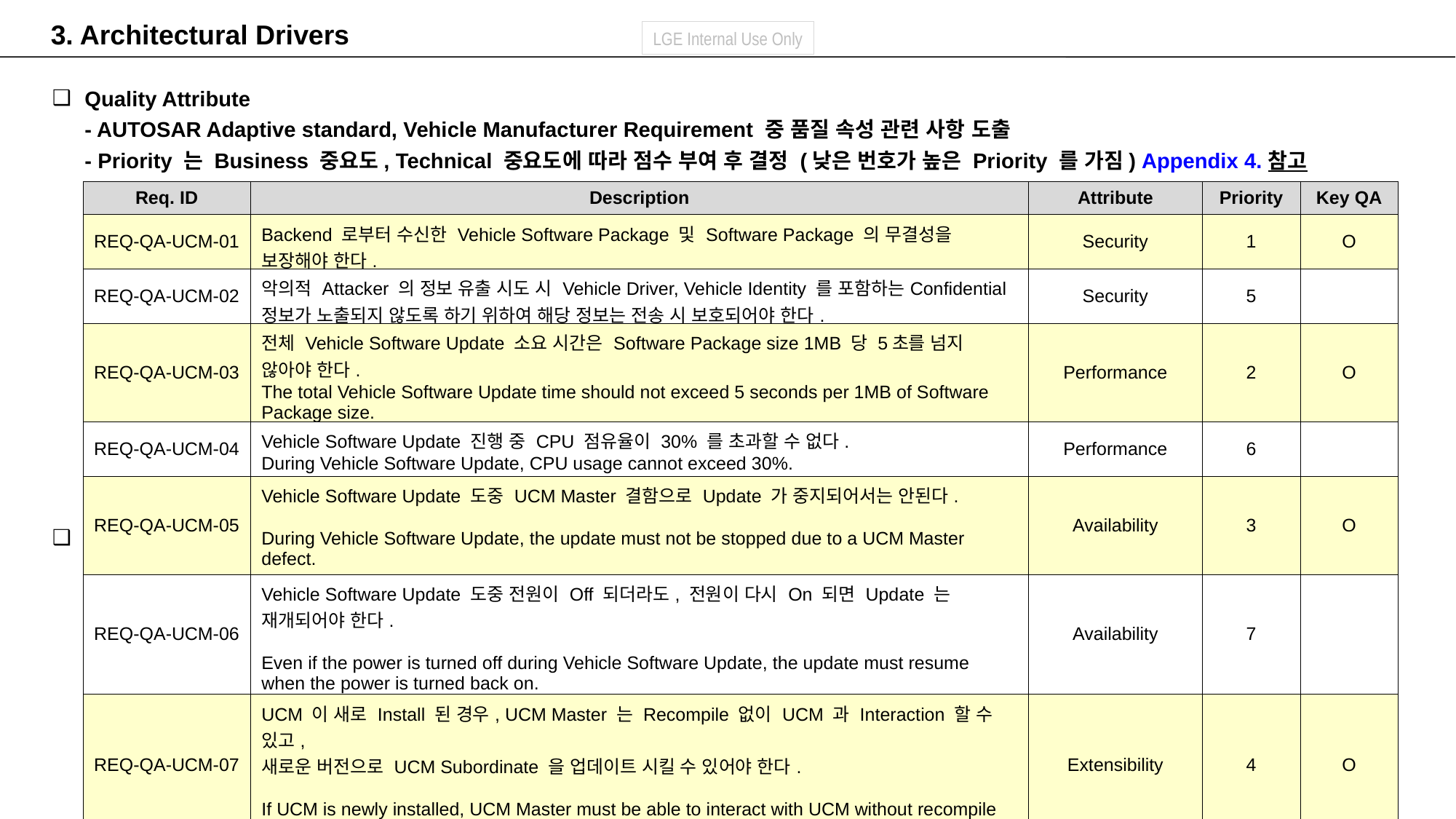

3. Architectural Drivers
Quality Attribute
- AUTOSAR Adaptive standard, Vehicle Manufacturer Requirement 중 품질 속성 관련 사항 도출
- Priority 는 Business 중요도, Technical 중요도에 따라 점수 부여 후 결정 (낮은 번호가 높은 Priority 를 가짐) Appendix 4. 참고
Quality Attribute Scenario
- 정량적 지표 설정은 기존 진행한 Project 측정값을 참고하여, 현 Project 의 Stakeholder 중 하나인 Vehicle Manufacturer 와 협의 하에 결정함
  (e.g. Vehicle Software Update 소요 시간, Update 중 CPU Load 등)
  세부 시나리오 : Appendix 5 & 6. 참고
| Req. ID | Description | Attribute | Priority | Key QA |
| --- | --- | --- | --- | --- |
| REQ-QA-UCM-01 | Backend 로부터 수신한 Vehicle Software Package 및 Software Package 의 무결성을 보장해야 한다. | Security | 1 | O |
| REQ-QA-UCM-02 | 악의적 Attacker 의 정보 유출 시도 시 Vehicle Driver, Vehicle Identity 를 포함하는Confidential 정보가 노출되지 않도록 하기 위하여 해당 정보는 전송 시 보호되어야 한다. | Security | 5 |  |
| REQ-QA-UCM-03 | 전체 Vehicle Software Update 소요 시간은 Software Package size 1MB 당 5초를 넘지 않아야 한다. The total Vehicle Software Update time should not exceed 5 seconds per 1MB of Software Package size. | Performance | 2 | O |
| REQ-QA-UCM-04 | Vehicle Software Update 진행 중 CPU 점유율이 30% 를 초과할 수 없다. During Vehicle Software Update, CPU usage cannot exceed 30%. | Performance | 6 |  |
| REQ-QA-UCM-05 | Vehicle Software Update 도중 UCM Master 결함으로 Update 가 중지되어서는 안된다. During Vehicle Software Update, the update must not be stopped due to a UCM Master defect. | Availability | 3 | O |
| REQ-QA-UCM-06 | Vehicle Software Update 도중 전원이 Off 되더라도, 전원이 다시 On 되면 Update 는 재개되어야 한다. Even if the power is turned off during Vehicle Software Update, the update must resume when the power is turned back on. | Availability | 7 |  |
| REQ-QA-UCM-07 | UCM 이 새로 Install 된 경우, UCM Master 는 Recompile 없이 UCM 과 Interaction 할 수 있고, 새로운 버전으로 UCM Subordinate 을 업데이트 시킬 수 있어야 한다. If UCM is newly installed, UCM Master must be able to interact with UCM without recompile and update UCM Subordinate to the new version. | Extensibility | 4 | O |